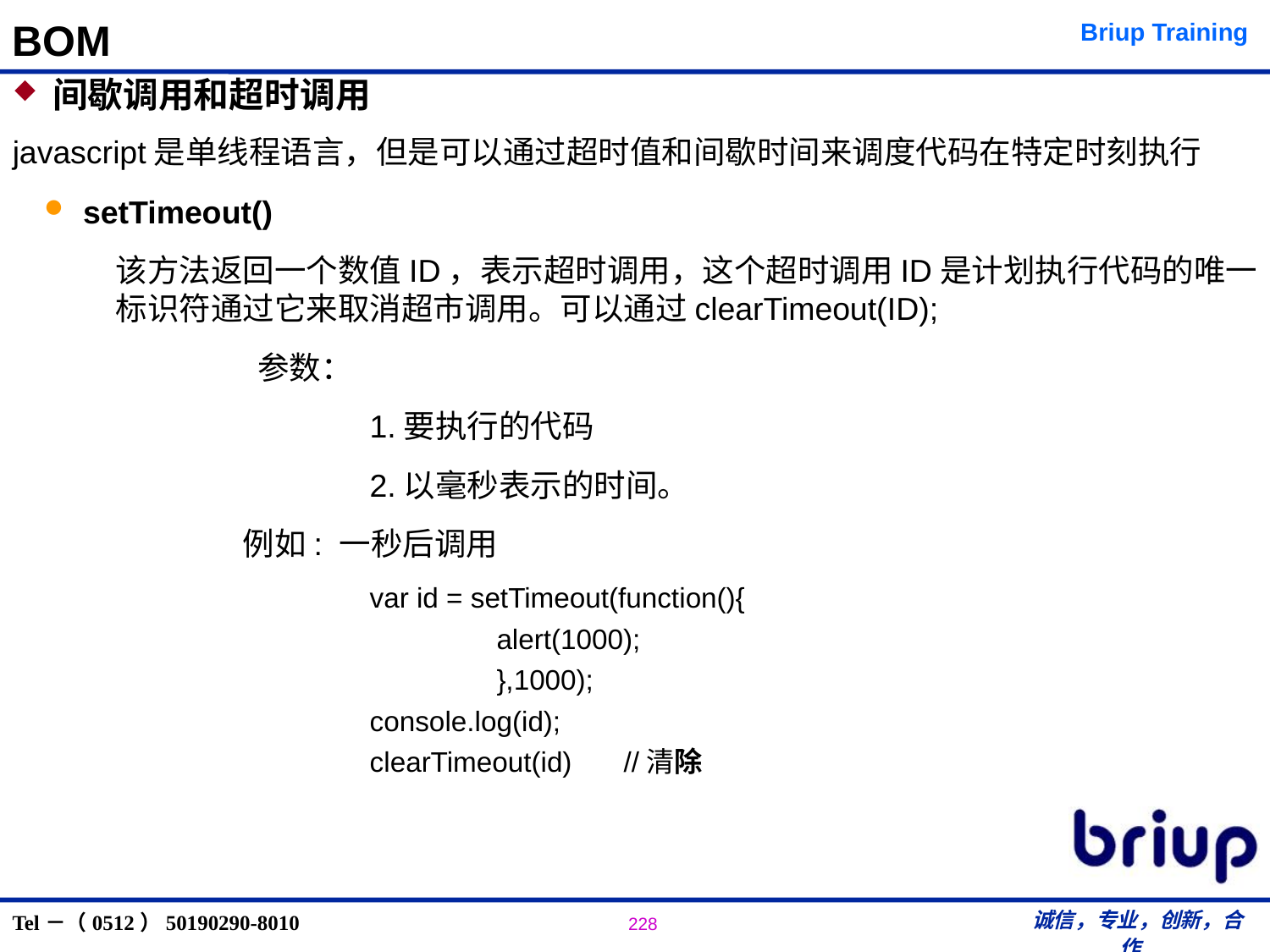

# BOM
 间歇调用和超时调用
javascript是单线程语言，但是可以通过超时值和间歇时间来调度代码在特定时刻执行
setTimeout()
该方法返回一个数值ID，表示超时调用，这个超时调用ID是计划执行代码的唯一标识符通过它来取消超市调用。可以通过clearTimeout(ID);
	 参数：
	 	1.要执行的代码
		2.以毫秒表示的时间。
	例如: 一秒后调用
		var id = setTimeout(function(){
			alert(1000);
			},1000);
		console.log(id);
		clearTimeout(id)	//清除